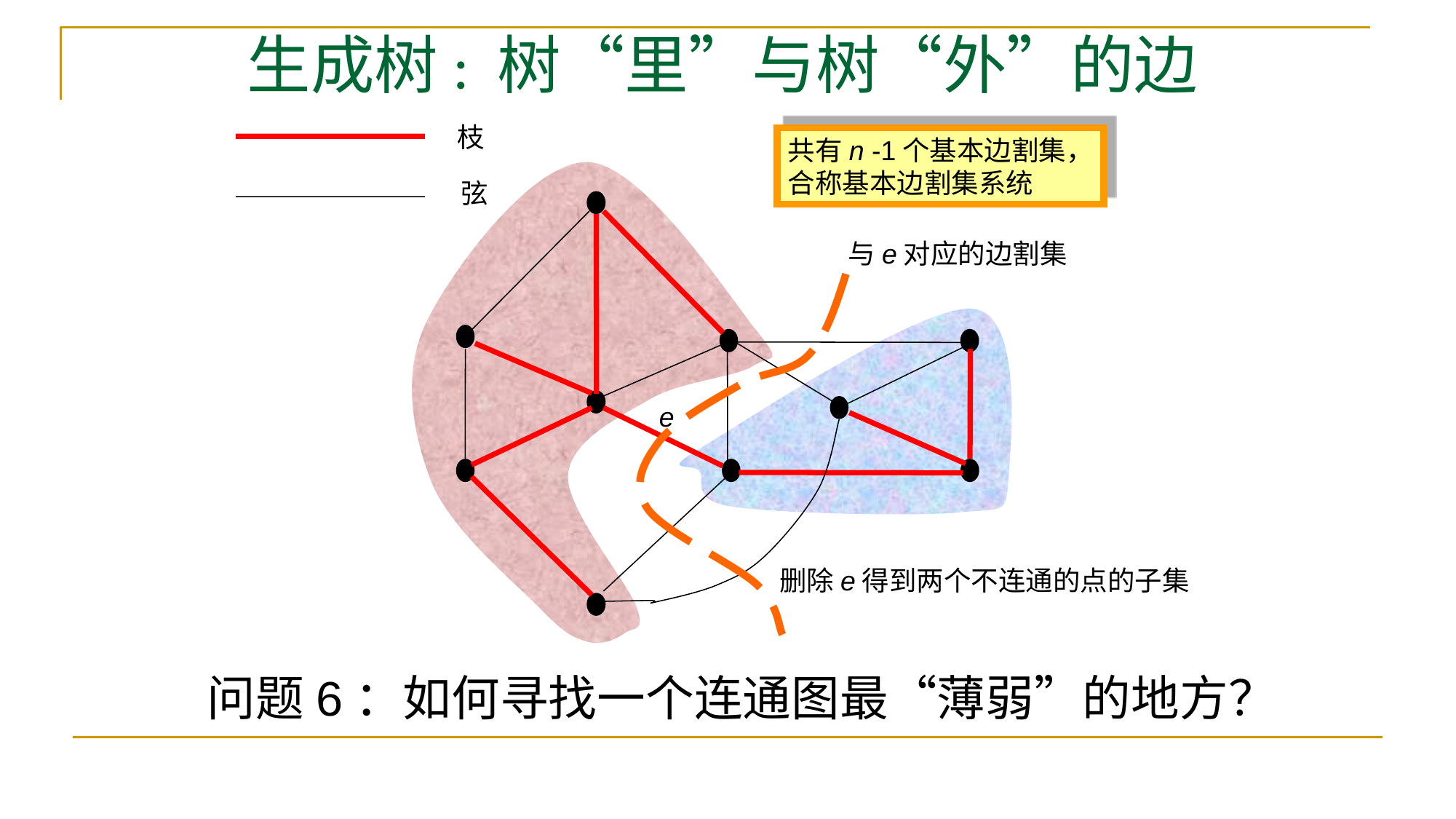

# 生成树: 树“里”与树“外”的边
枝
共有n -1个基本边割集，合称基本边割集系统

弦

与e对应的边割集

e

删除e得到两个不连通的点的子集

问题6：如何寻找一个连通图最“薄弱”的地方？